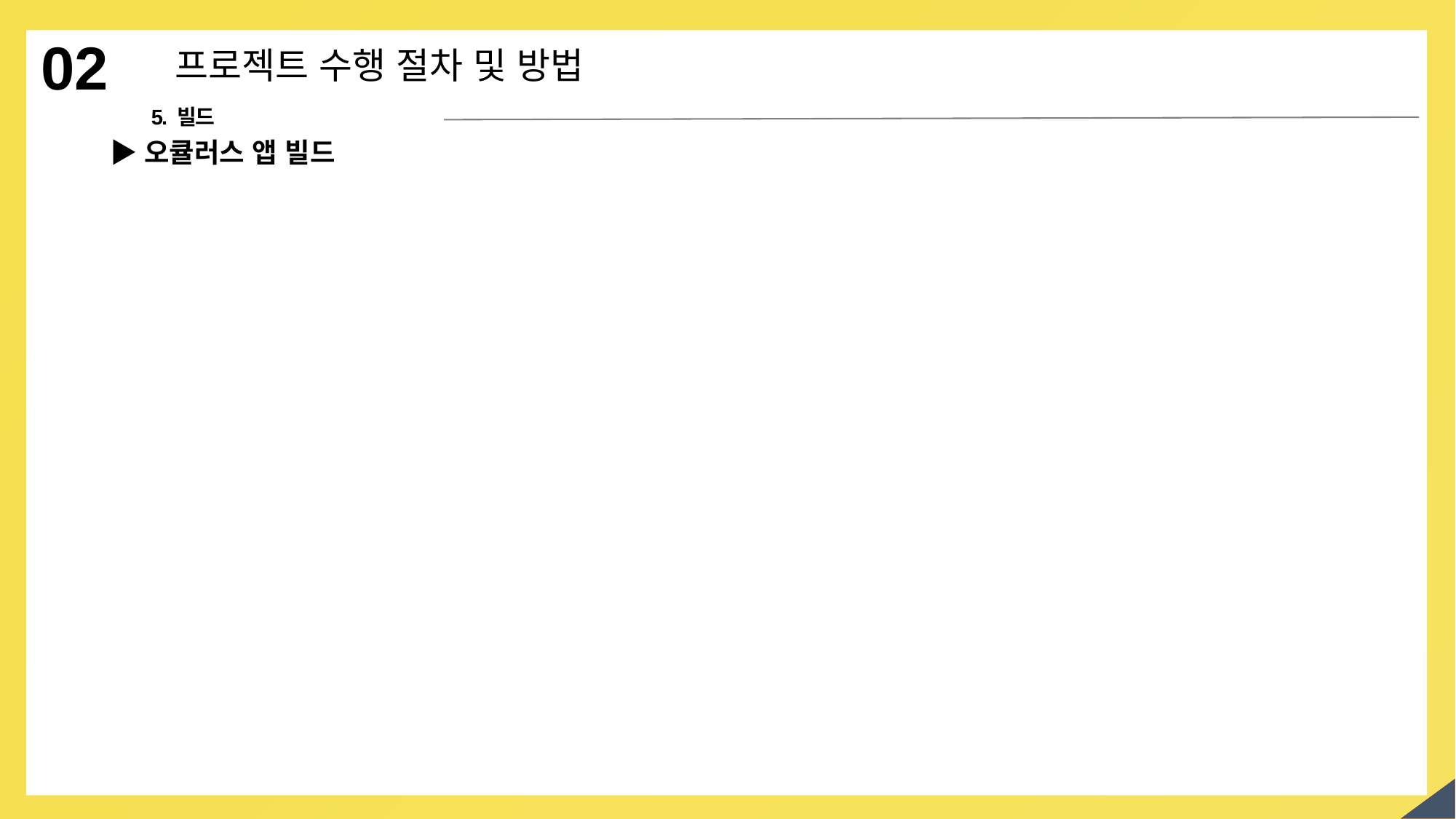

02

프로젝트 수행 절차 및 방법
5. 빌드

▶오큘러스 앱 빌드